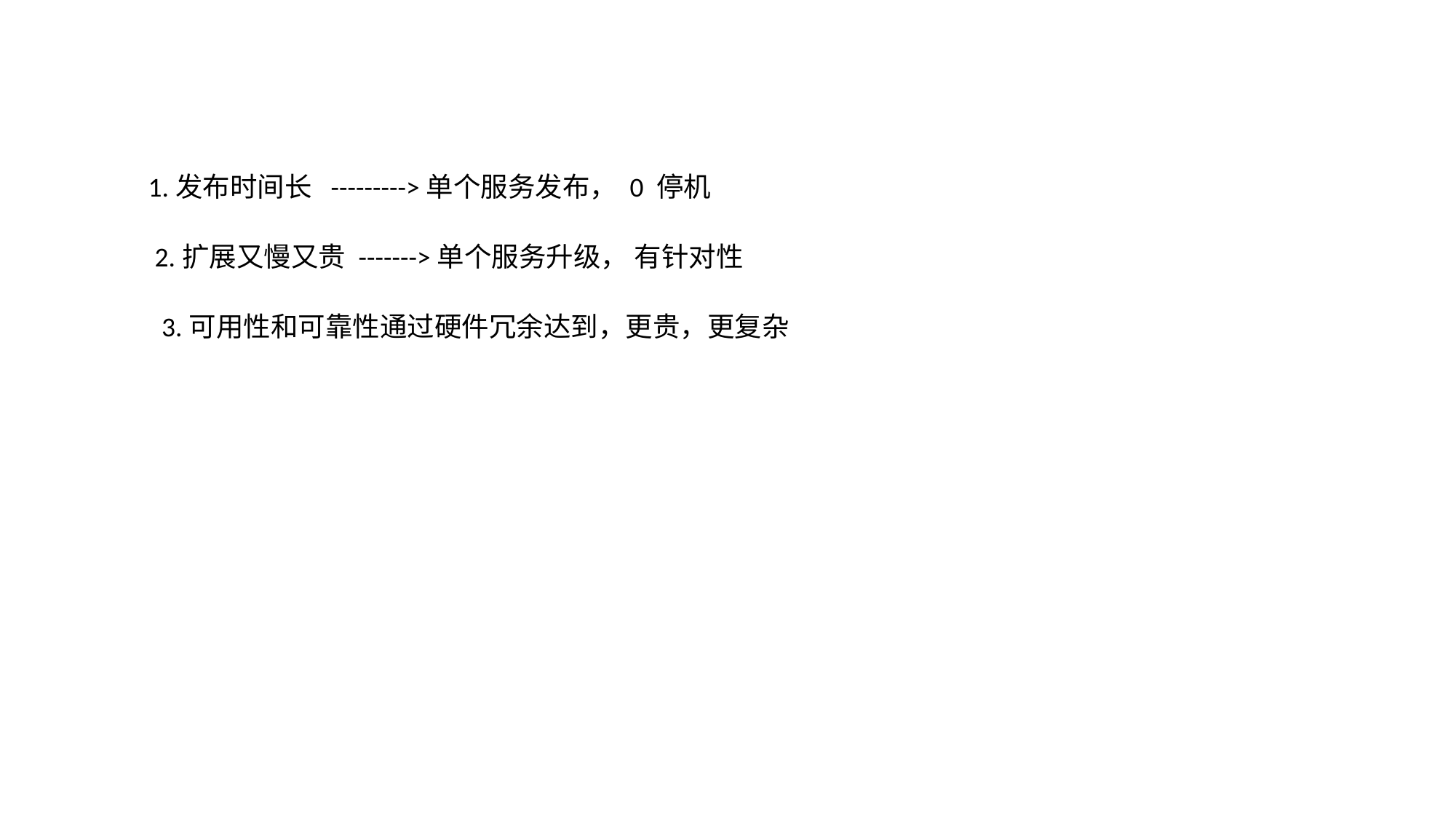

1.发布时间长  --------->单个服务发布， 0 停机
2.扩展又慢又贵 ------->单个服务升级， 有针对性
3.可用性和可靠性通过硬件冗余达到，更贵，更复杂